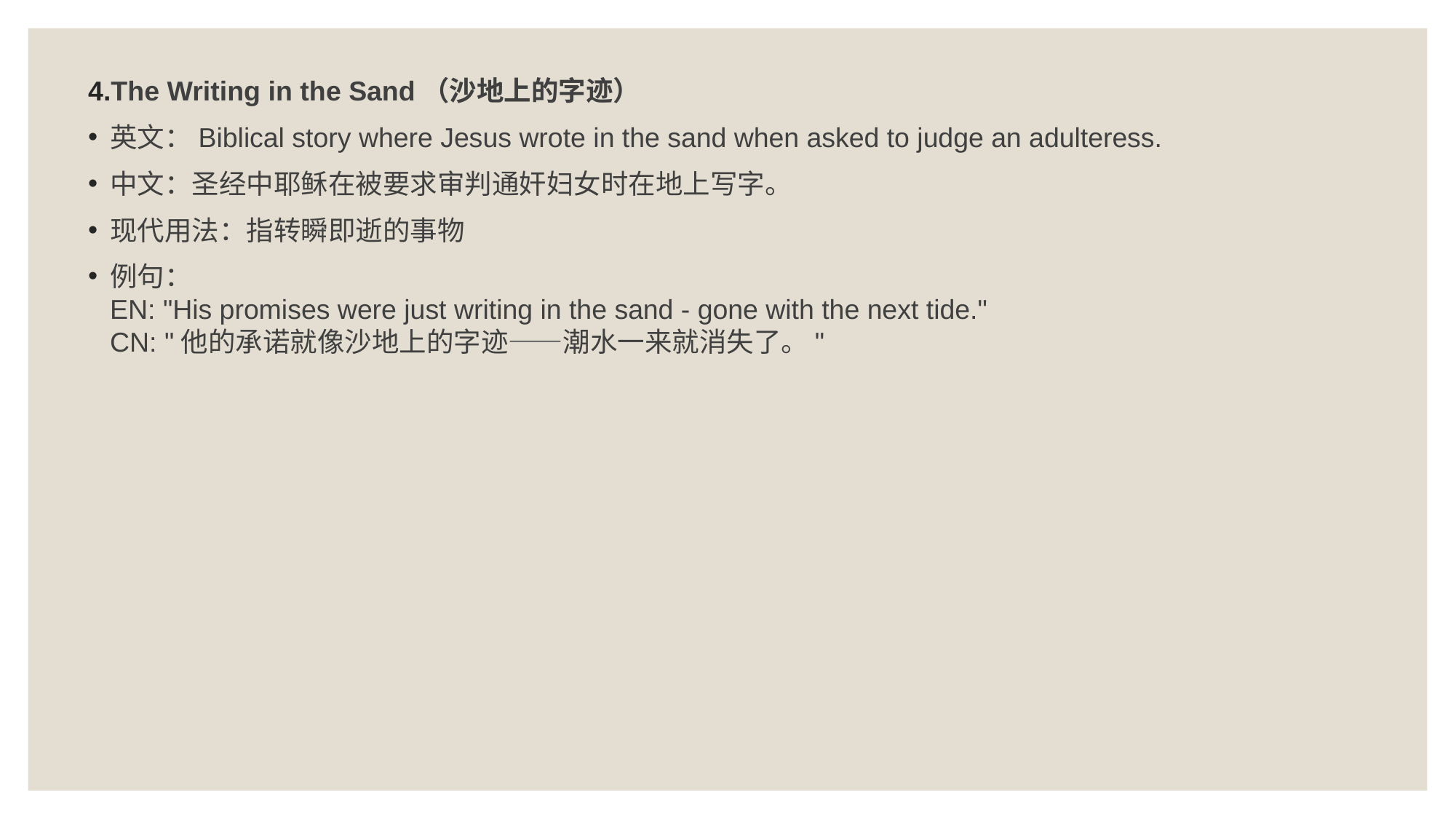

The Writing in the Sand（沙地上的字迹）
英文：Biblical story where Jesus wrote in the sand when asked to judge an adulteress.
中文：圣经中耶稣在被要求审判通奸妇女时在地上写字。
现代用法：指转瞬即逝的事物
例句：
EN: "His promises were just writing in the sand - gone with the next tide."
CN: "他的承诺就像沙地上的字迹——潮水一来就消失了。"

#